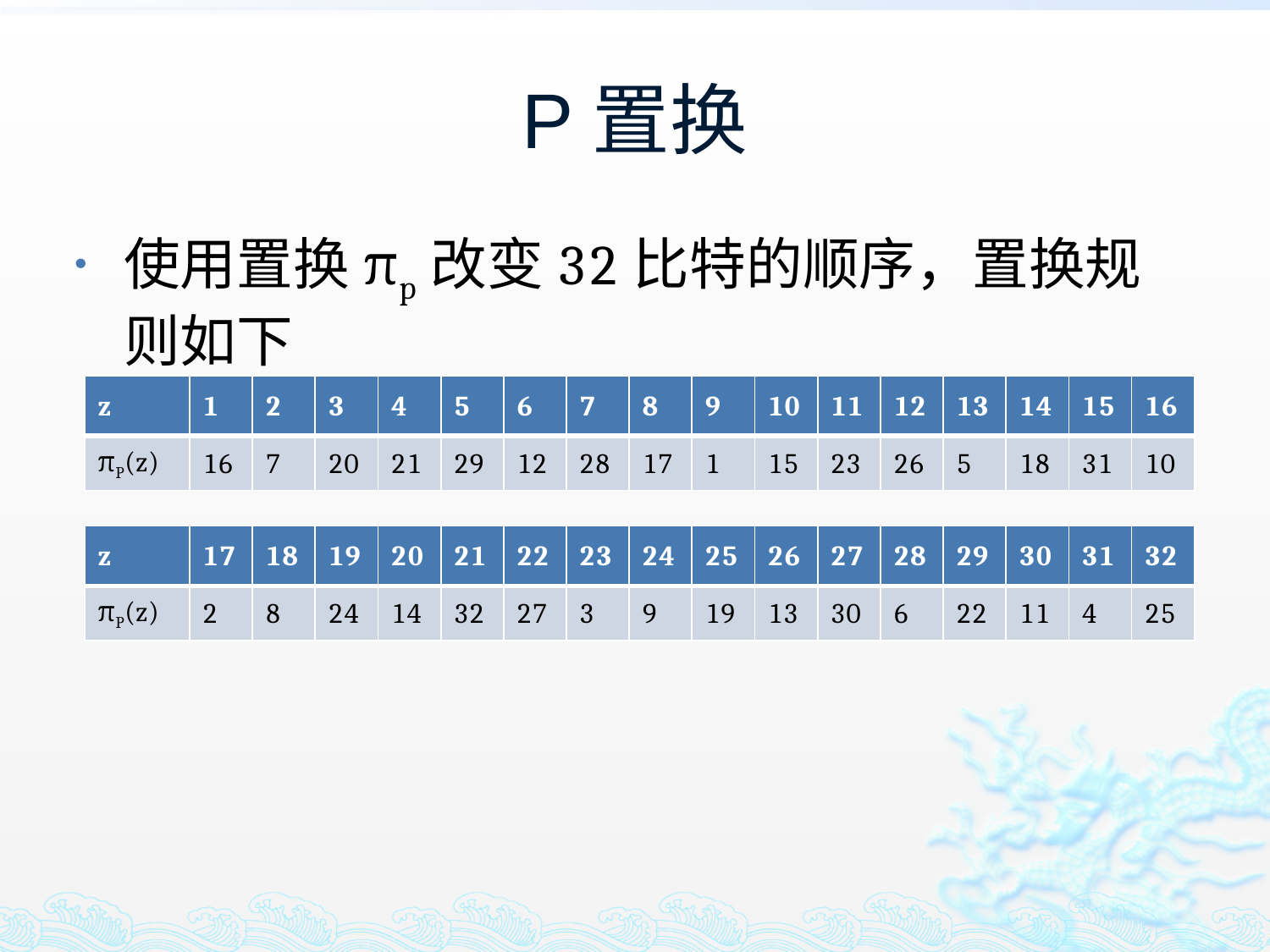

# P置换
使用置换πp改变32比特的顺序，置换规则如下
| z | 1 | 2 | 3 | 4 | 5 | 6 | 7 | 8 | 9 | 10 | 11 | 12 | 13 | 14 | 15 | 16 |
| --- | --- | --- | --- | --- | --- | --- | --- | --- | --- | --- | --- | --- | --- | --- | --- | --- |
| πP(z) | 16 | 7 | 20 | 21 | 29 | 12 | 28 | 17 | 1 | 15 | 23 | 26 | 5 | 18 | 31 | 10 |
| z | 17 | 18 | 19 | 20 | 21 | 22 | 23 | 24 | 25 | 26 | 27 | 28 | 29 | 30 | 31 | 32 |
| --- | --- | --- | --- | --- | --- | --- | --- | --- | --- | --- | --- | --- | --- | --- | --- | --- |
| πP(z) | 2 | 8 | 24 | 14 | 32 | 27 | 3 | 9 | 19 | 13 | 30 | 6 | 22 | 11 | 4 | 25 |